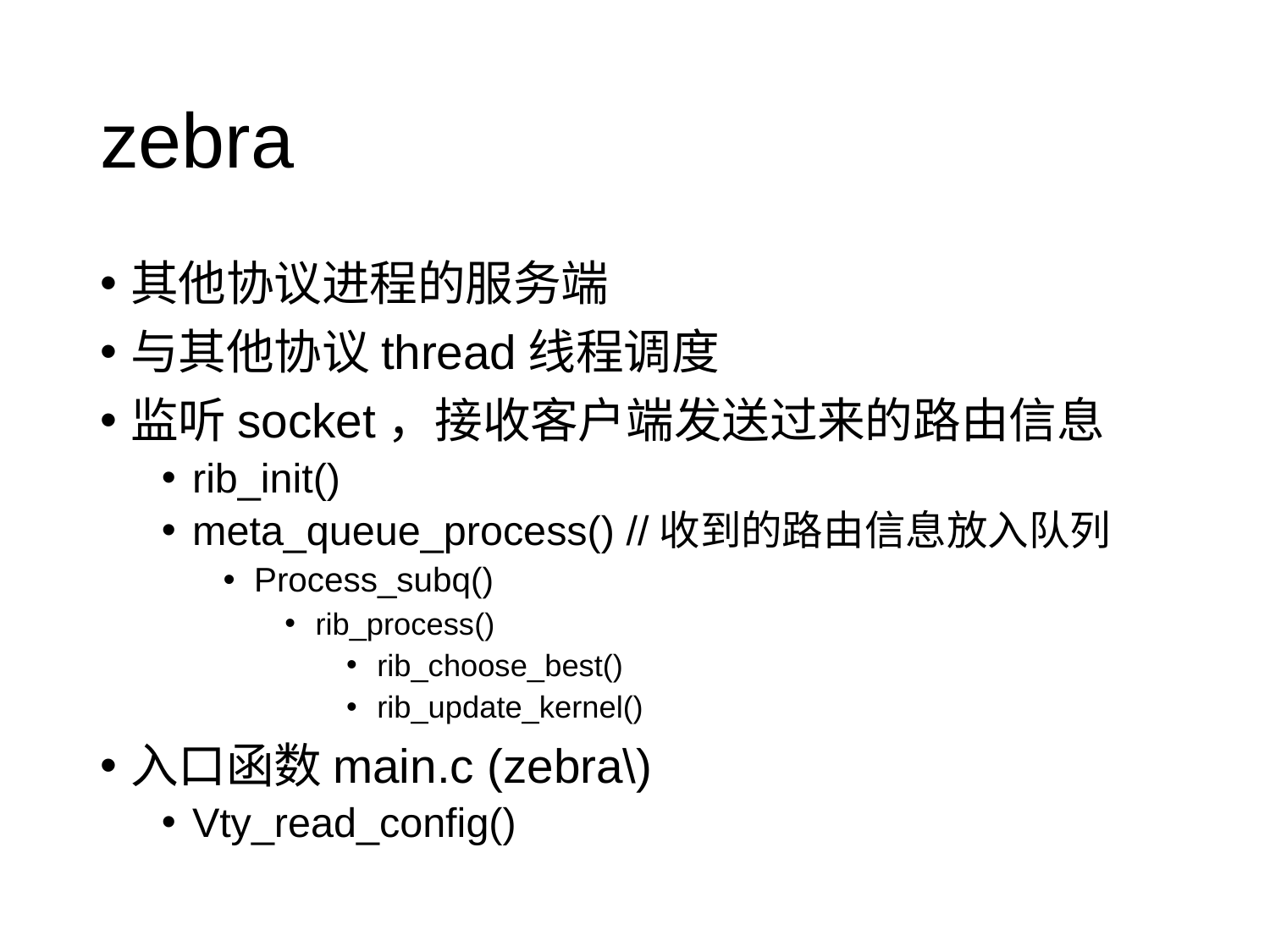

# zebra
其他协议进程的服务端
与其他协议thread线程调度
监听socket，接收客户端发送过来的路由信息
rib_init()
meta_queue_process() //收到的路由信息放入队列
Process_subq()
rib_process()
rib_choose_best()
rib_update_kernel()
入口函数main.c (zebra\)
Vty_read_config()